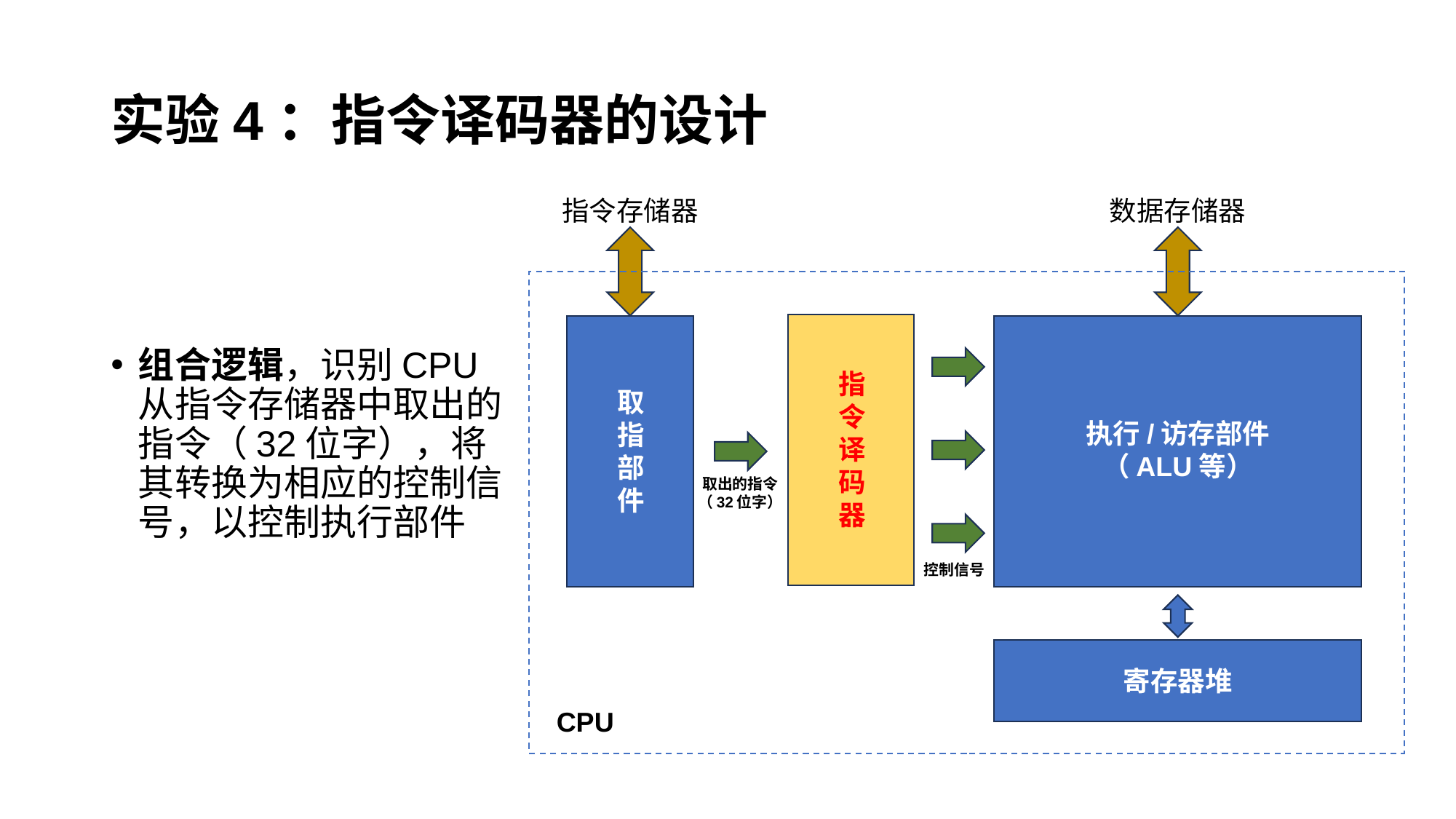

# 实验4：指令译码器的设计
指令存储器
数据存储器

组合逻辑，识别CPU从指令存储器中取出的指令（32位字），将其转换为相应的控制信号，以控制执行部件

指令译码器
取指部件
执行/访存部件
（ALU等）

取出的指令
（32位字）

控制信号

寄存器堆
CPU